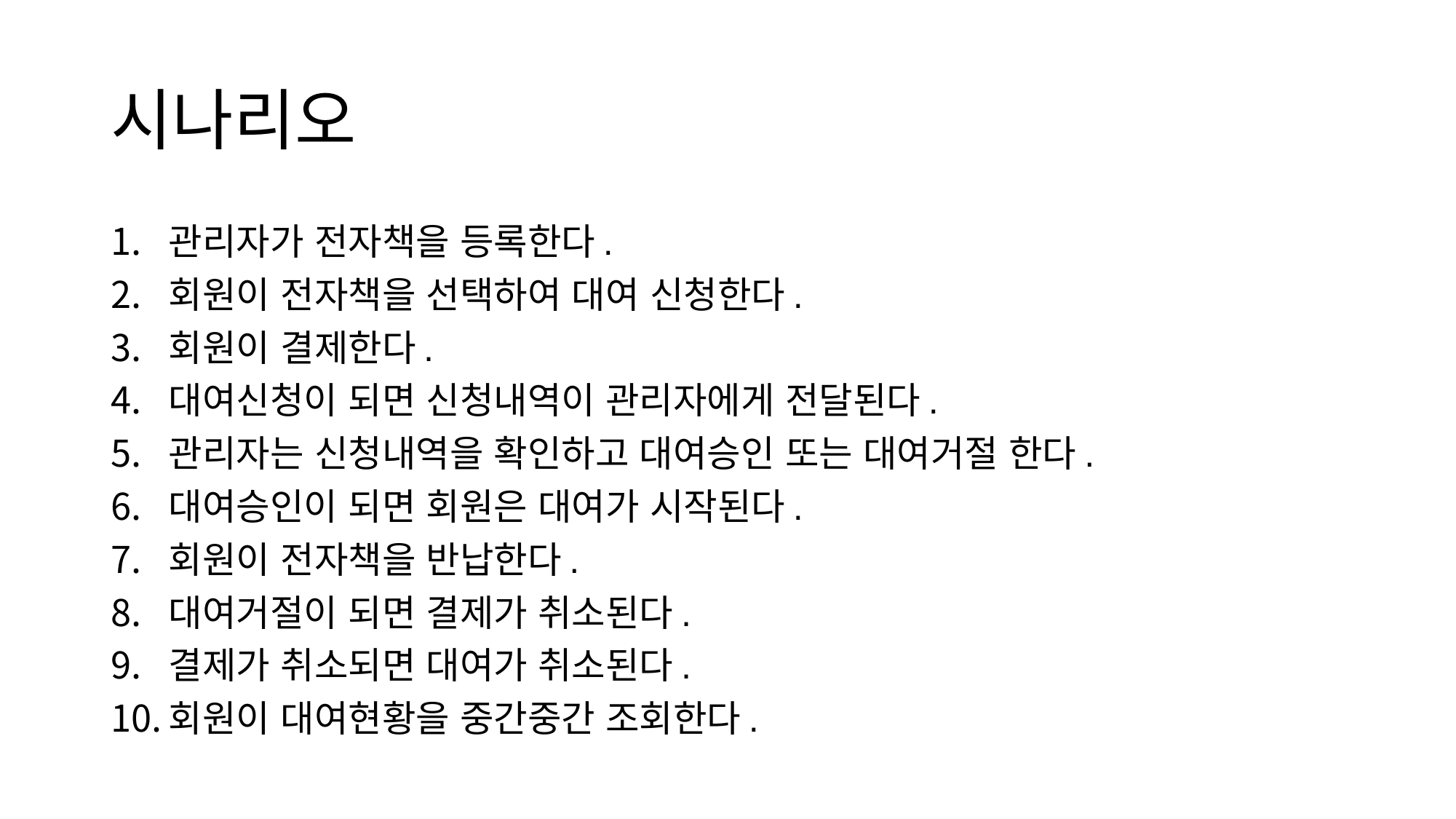

# 시나리오
관리자가 전자책을 등록한다.
회원이 전자책을 선택하여 대여 신청한다.
회원이 결제한다.
대여신청이 되면 신청내역이 관리자에게 전달된다.
관리자는 신청내역을 확인하고 대여승인 또는 대여거절 한다.
대여승인이 되면 회원은 대여가 시작된다.
회원이 전자책을 반납한다.
대여거절이 되면 결제가 취소된다.
결제가 취소되면 대여가 취소된다.
회원이 대여현황을 중간중간 조회한다.